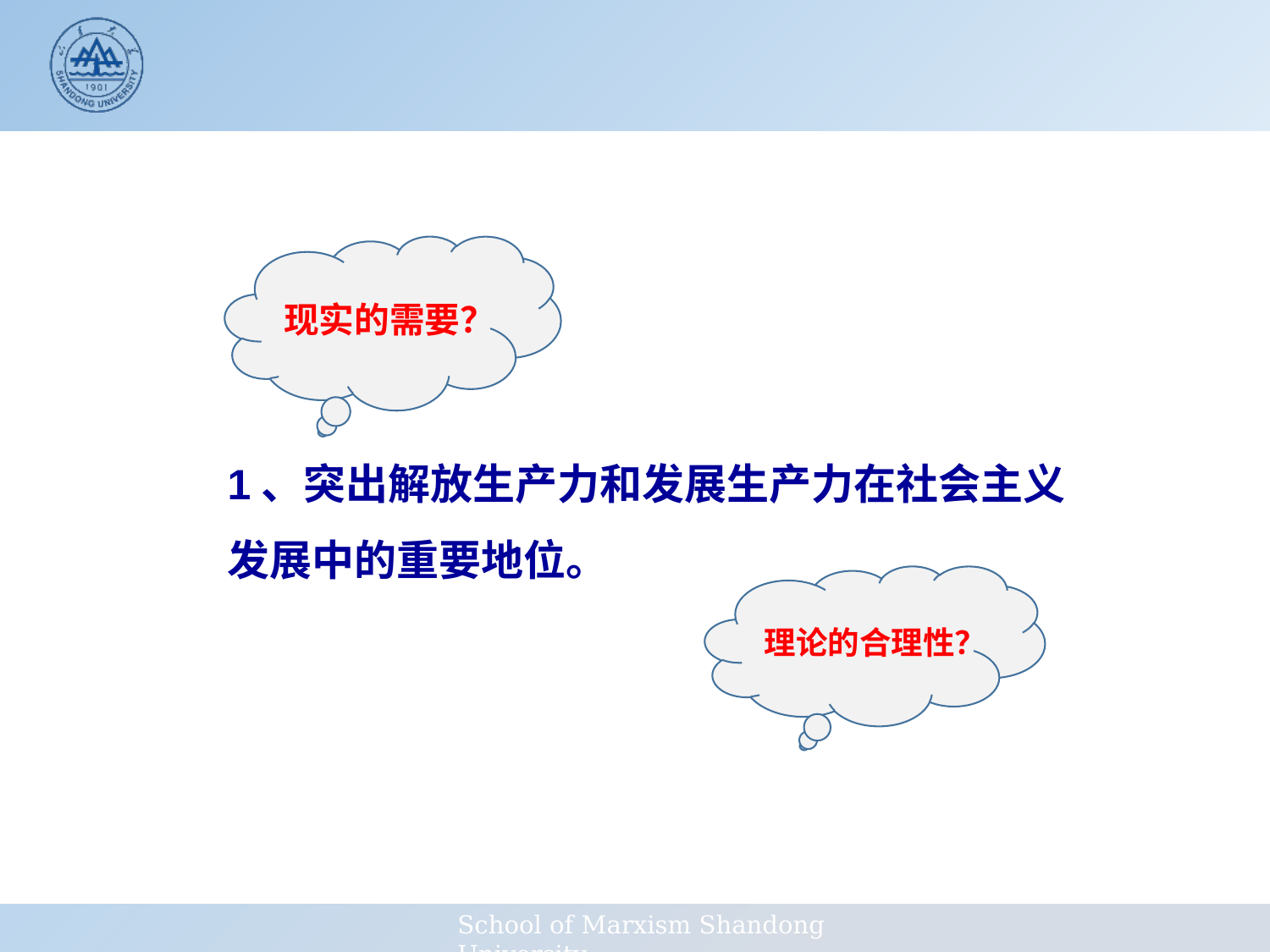

现实的需要？
1、突出解放生产力和发展生产力在社会主义发展中的重要地位。
理论的合理性？